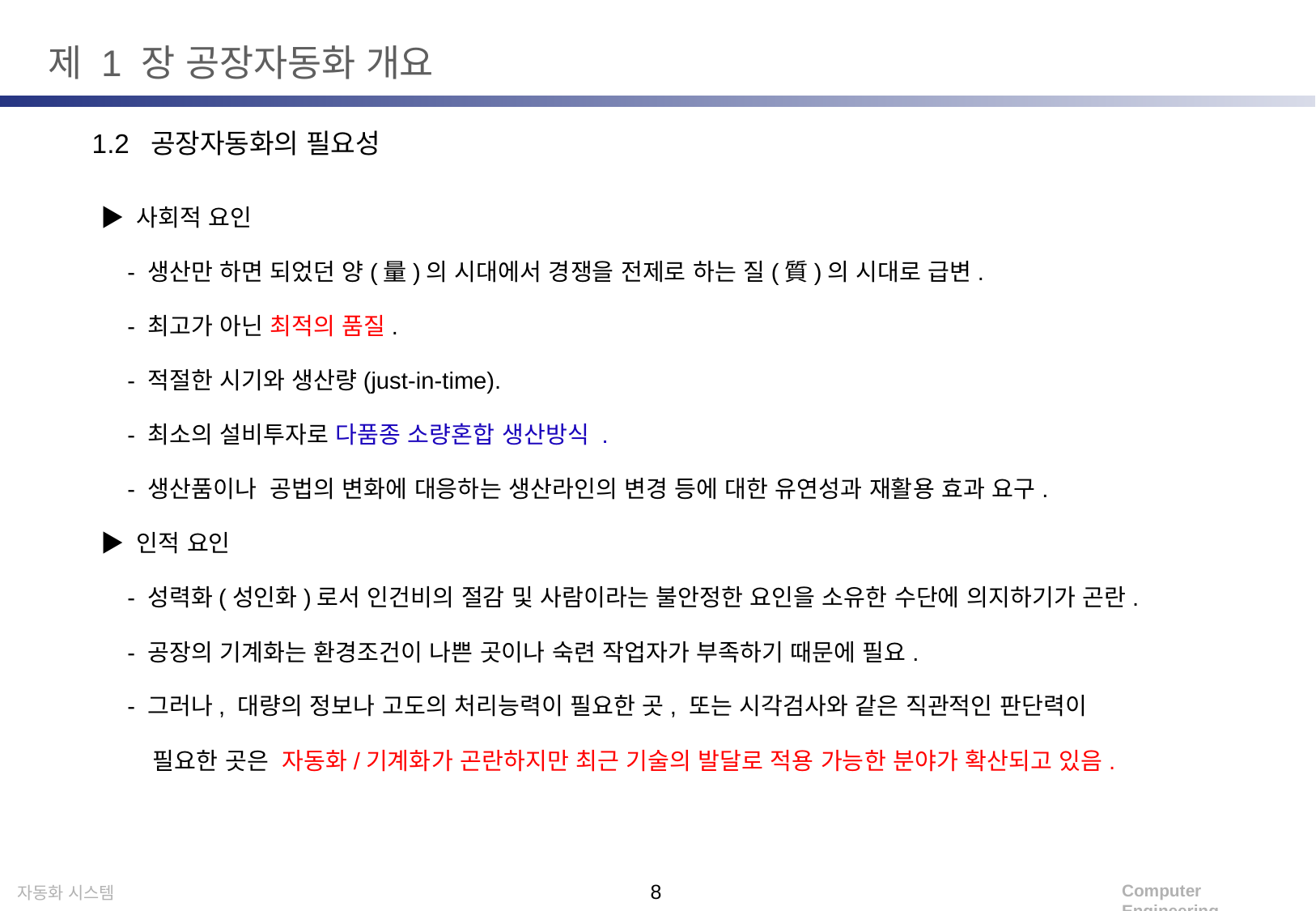

제 1 장 공장자동화 개요
1.2  공장자동화의 필요성
▶ 사회적 요인
    - 생산만 하면 되었던 양(量)의 시대에서 경쟁을 전제로 하는 질(質)의 시대로 급변.
    - 최고가 아닌 최적의 품질.
    - 적절한 시기와 생산량(just-in-time).
    - 최소의 설비투자로 다품종 소량혼합 생산방식 .
    - 생산품이나  공법의 변화에 대응하는 생산라인의 변경 등에 대한 유연성과 재활용 효과 요구.
▶ 인적 요인
    - 성력화(성인화)로서 인건비의 절감 및 사람이라는 불안정한 요인을 소유한 수단에 의지하기가 곤란.
    - 공장의 기계화는 환경조건이 나쁜 곳이나 숙련 작업자가 부족하기 때문에 필요.
    - 그러나, 대량의 정보나 고도의 처리능력이 필요한 곳, 또는 시각검사와 같은 직관적인 판단력이
       필요한 곳은  자동화/기계화가 곤란하지만 최근 기술의 발달로 적용 가능한 분야가 확산되고 있음.